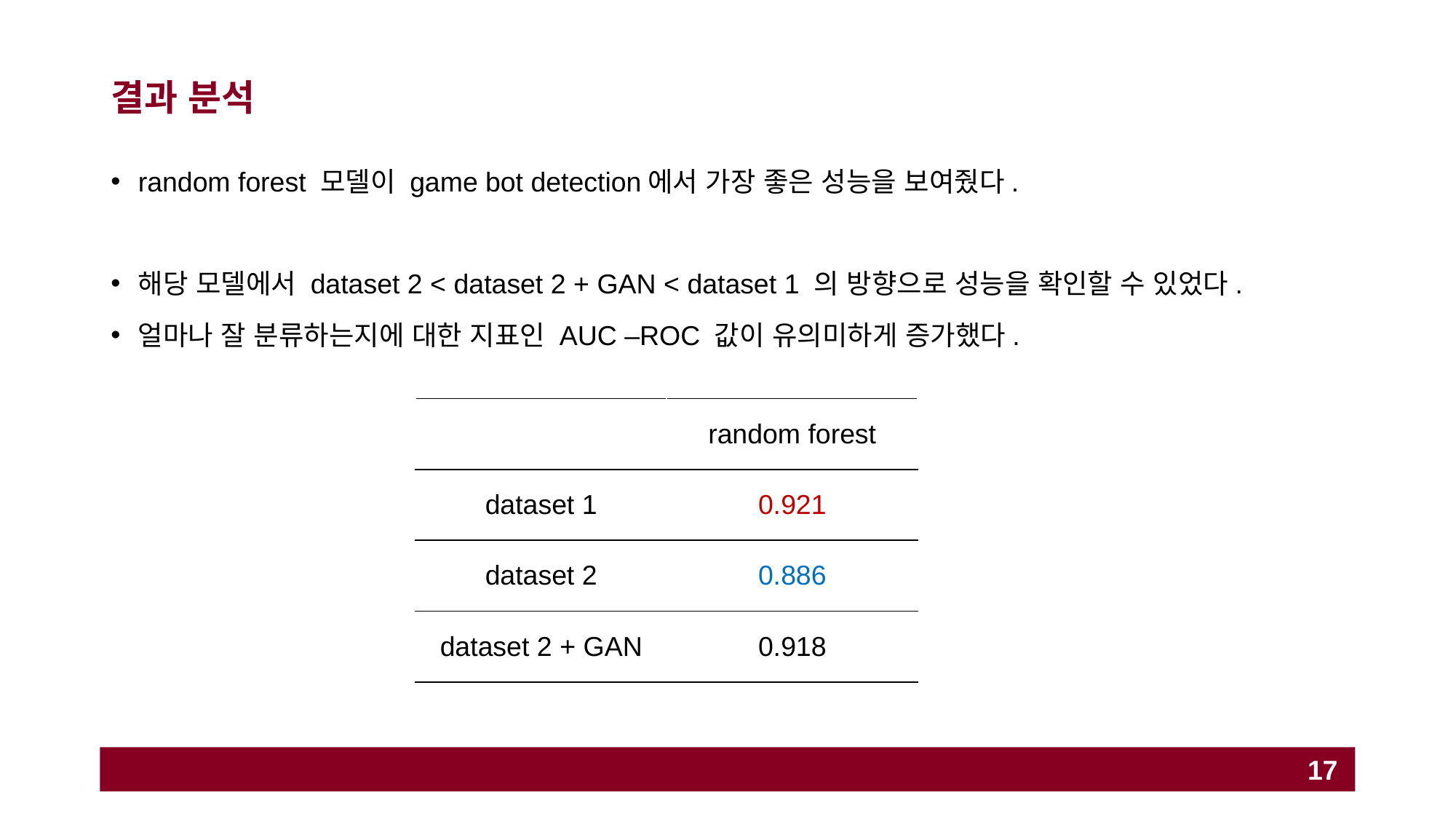

# 결과 분석
random forest 모델이 game bot detection에서 가장 좋은 성능을 보여줬다.

해당 모델에서 dataset 2 < dataset 2 + GAN < dataset 1 의 방향으로 성능을 확인할 수 있었다.
얼마나 잘 분류하는지에 대한 지표인 AUC –ROC 값이 유의미하게 증가했다.
|  | random forest |
| --- | --- |
| dataset 1 | 0.921 |
| dataset 2 | 0.886 |
| dataset 2 + GAN | 0.918 |